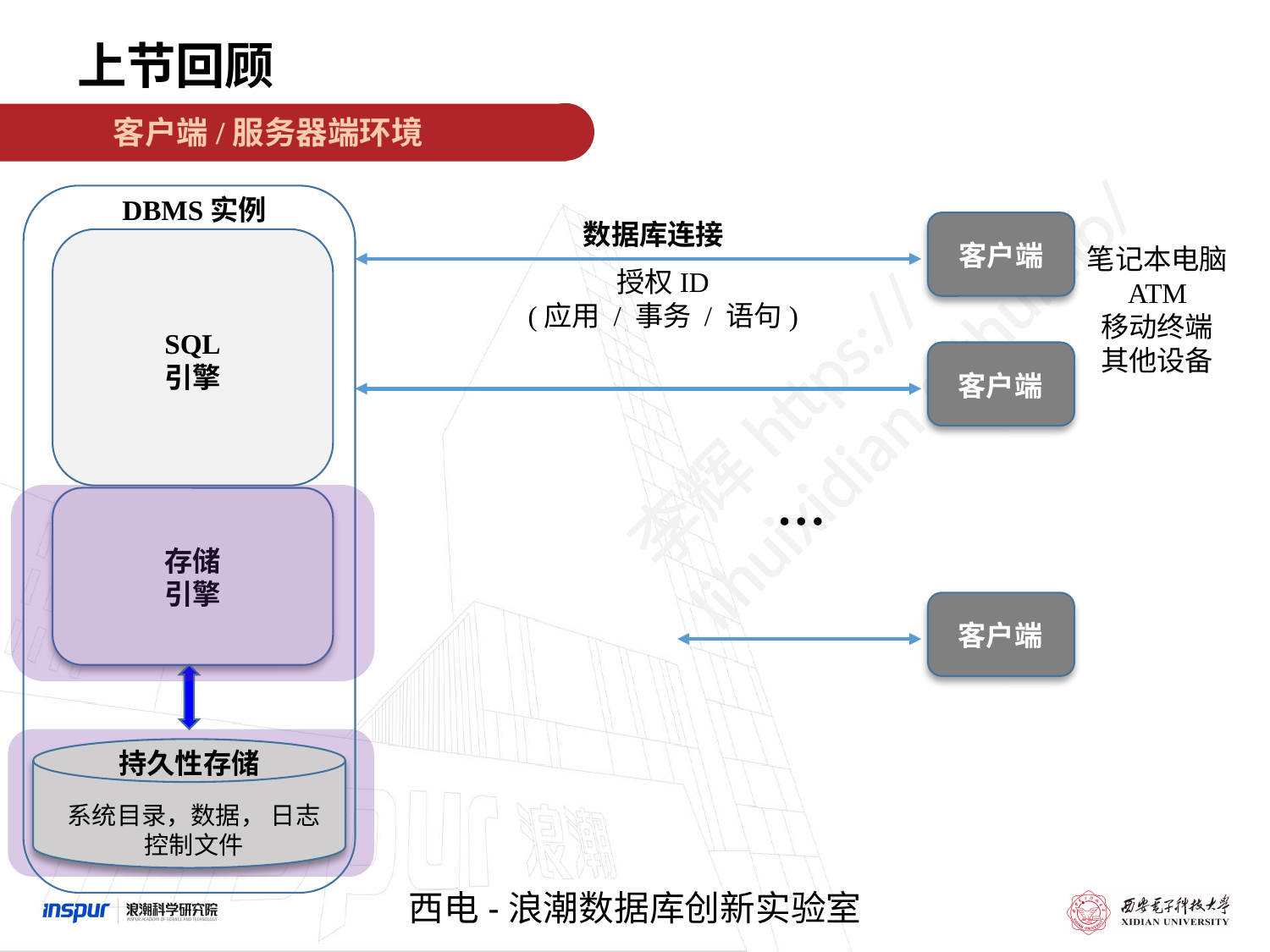

上节回顾

客户端/服务器端环境
DBMS实例

数据库连接

客户端

笔记本电脑
ATM
移动终端
其他设备
授权ID
(应用 / 事务 / 语句)
SQL
引擎

客户端
…

存储引擎

客户端

持久性存储
系统目录，数据， 日志
控制文件